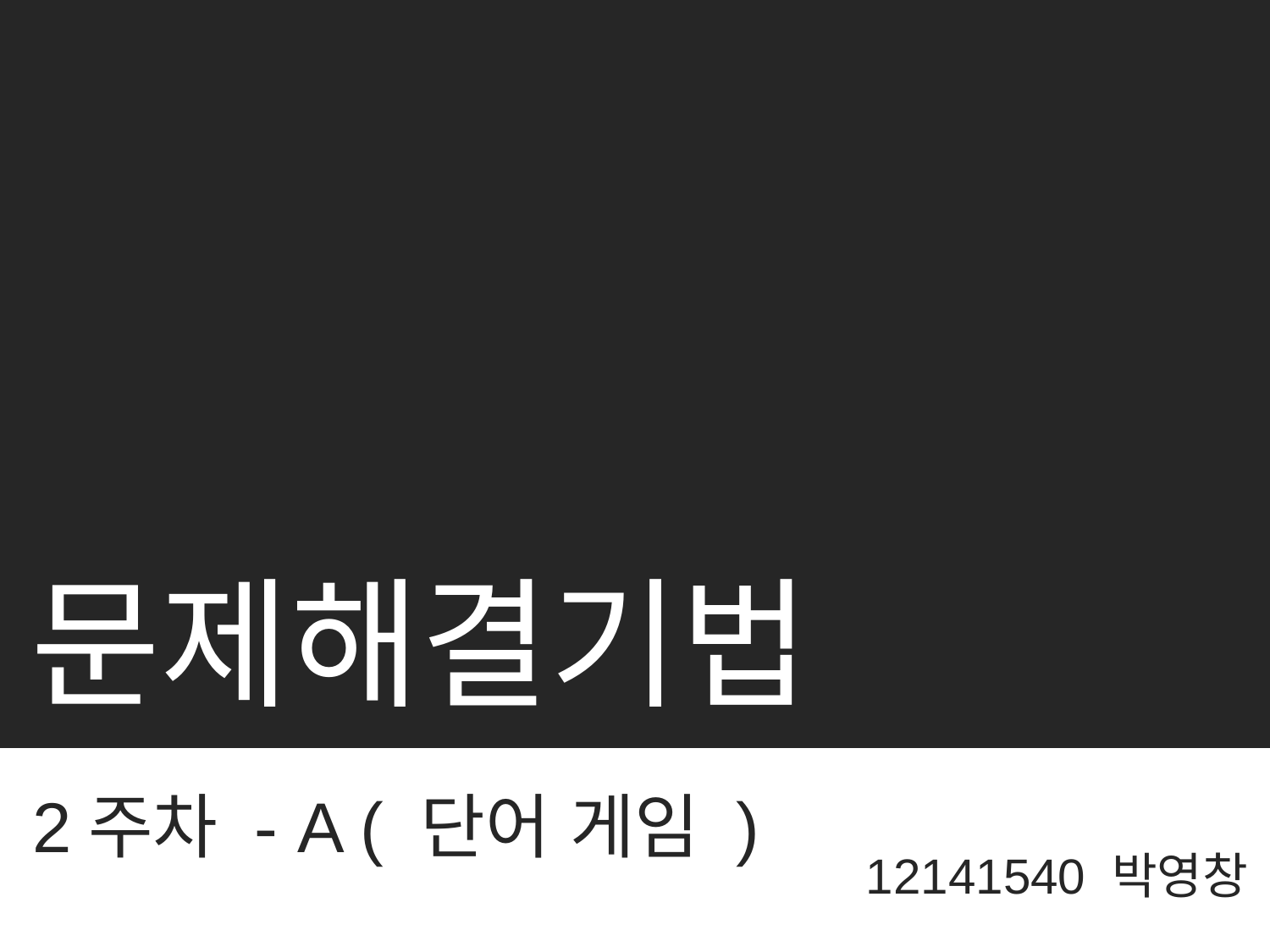

문제해결기법
2주차 - A ( 단어 게임 )
12141540 박영창